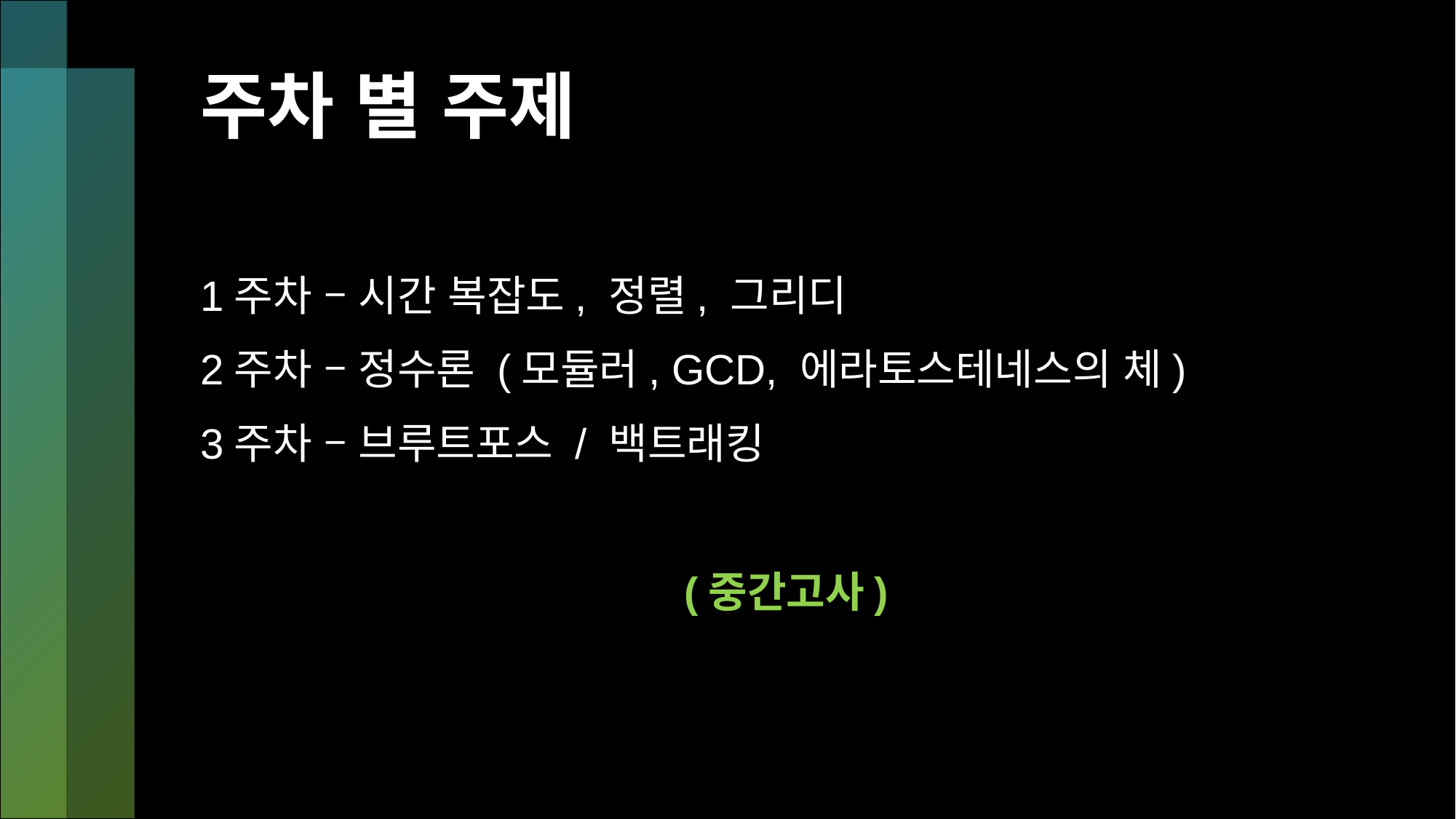

# 주차 별 주제
1주차 – 시간 복잡도, 정렬, 그리디
2주차 – 정수론 (모듈러, GCD, 에라토스테네스의 체)
3주차 – 브루트포스 / 백트래킹

(중간고사)